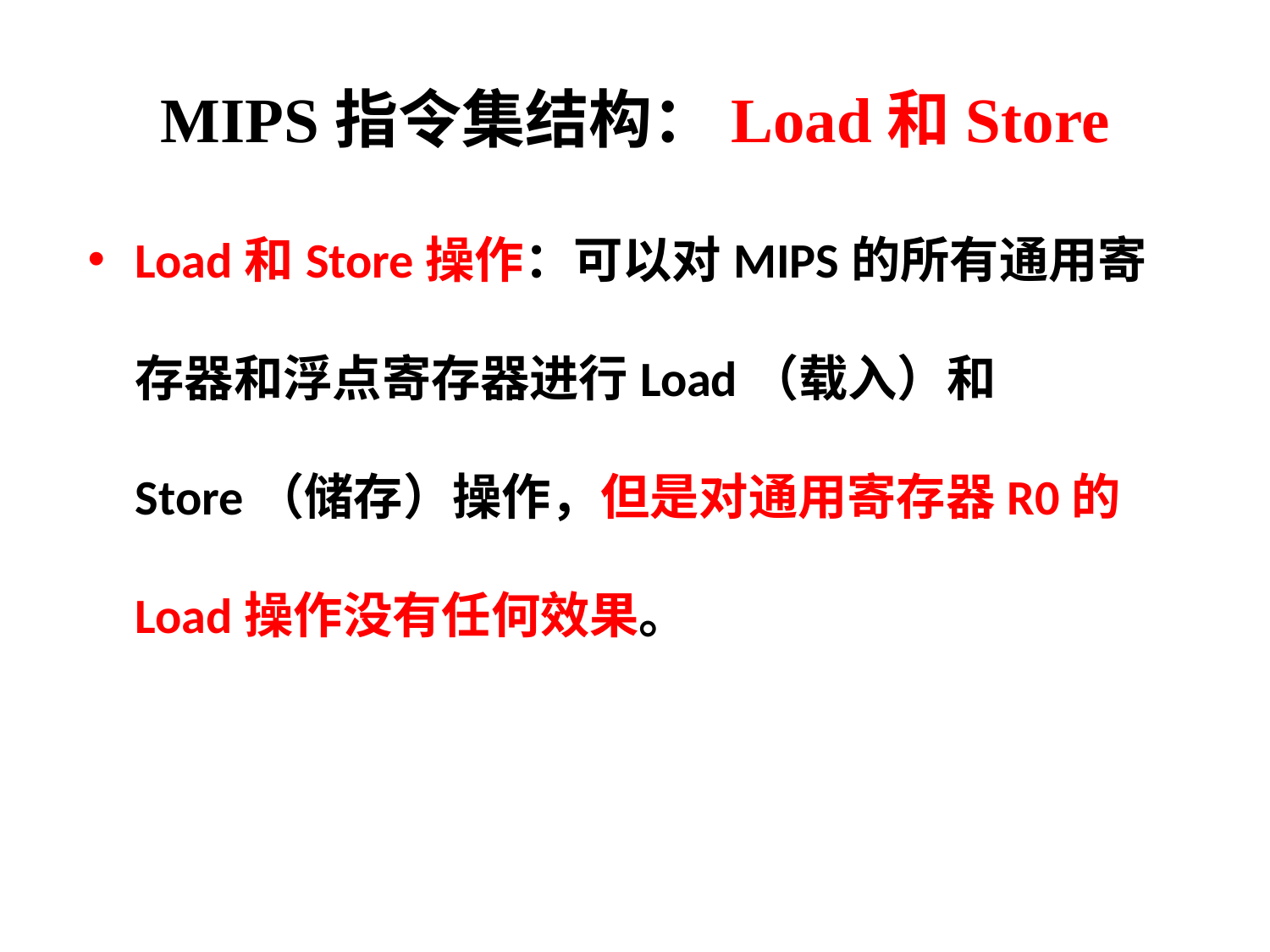

# MIPS指令集结构：Load和Store
Load和Store操作：可以对MIPS的所有通用寄存器和浮点寄存器进行Load（载入）和Store（储存）操作，但是对通用寄存器R0的Load操作没有任何效果。